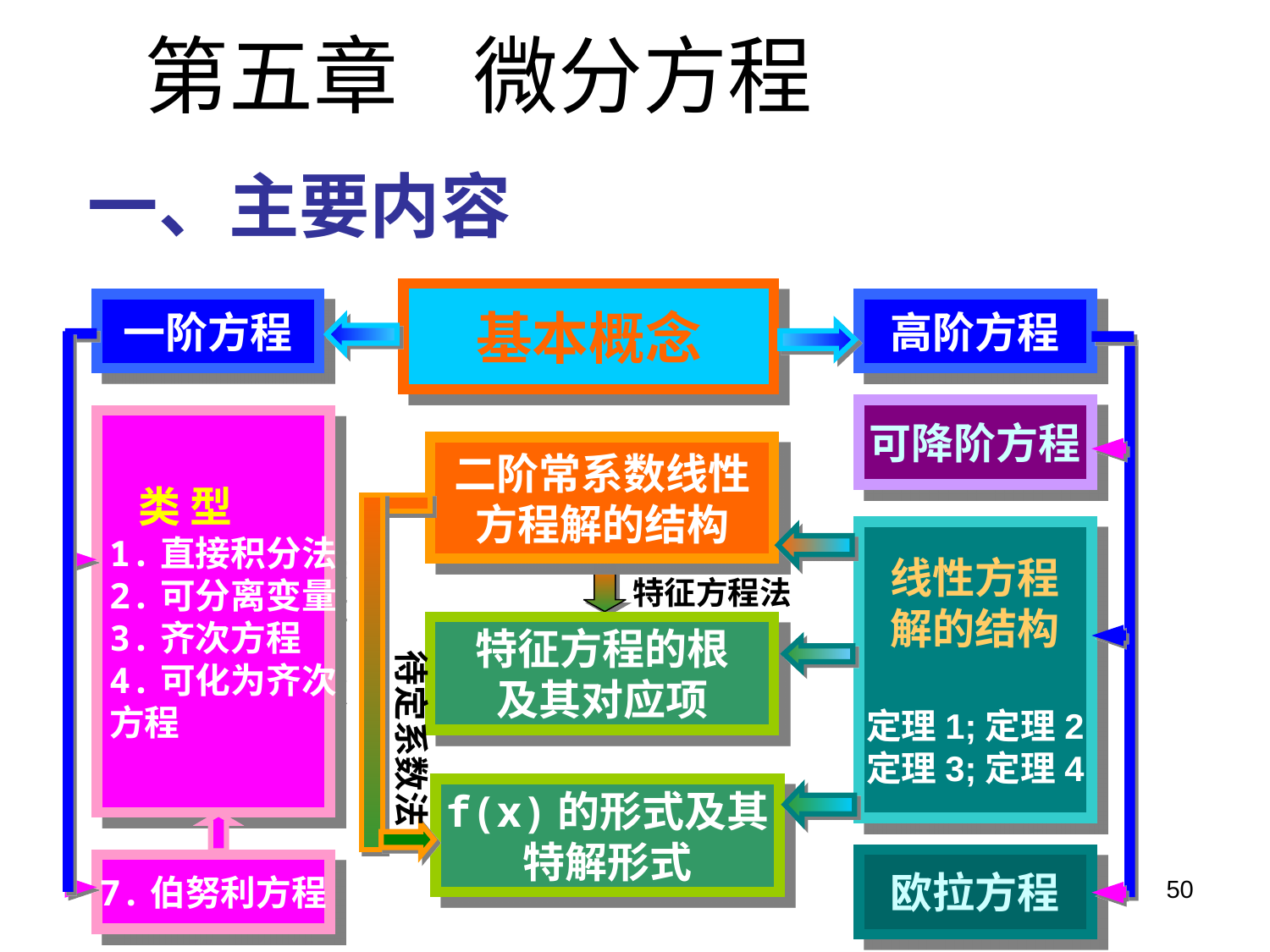

第五章    微分方程
一、主要内容
基本概念
一阶方程
高阶方程

可降阶方程
  类 型
1.直接积分法
2.可分离变量
3.齐次方程
4.可化为齐次
方程
二阶常系数线性
方程解的结构

线性方程
解的结构

定理1;定理2
定理3;定理4

特征方程法
特征方程的根
及其对应项
待定系数法

f(x)的形式及其
特解形式

欧拉方程
7.伯努利方程
50